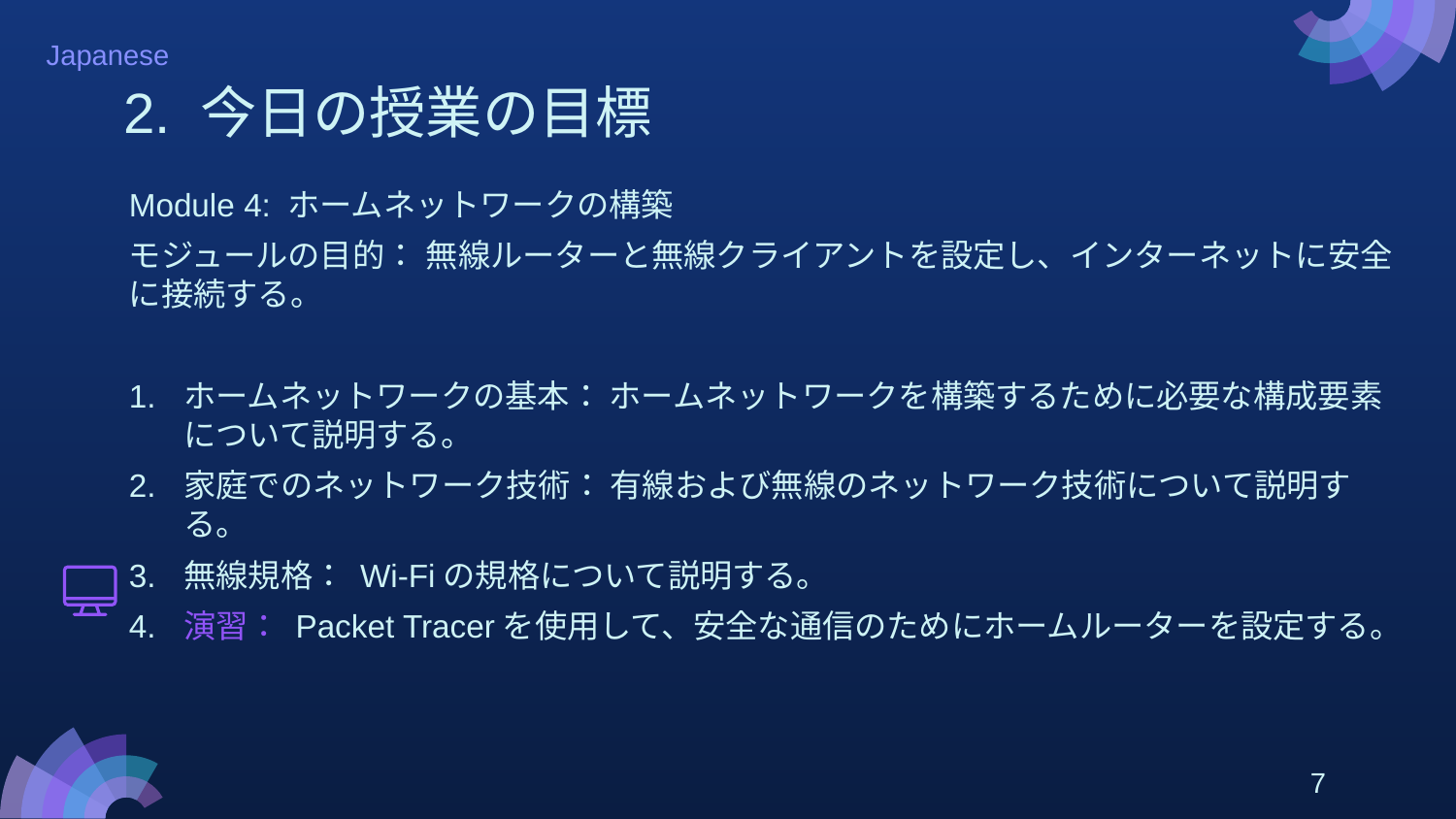

# 2. 今日の授業の目標
Module 4: ホームネットワークの構築
モジュールの目的： 無線ルーターと無線クライアントを設定し、インターネットに安全に接続する。

ホームネットワークの基本： ホームネットワークを構築するために必要な構成要素について説明する。
家庭でのネットワーク技術： 有線および無線のネットワーク技術について説明する。
無線規格： Wi-Fiの規格について説明する。
演習： Packet Tracerを使用して、安全な通信のためにホームルーターを設定する。

7